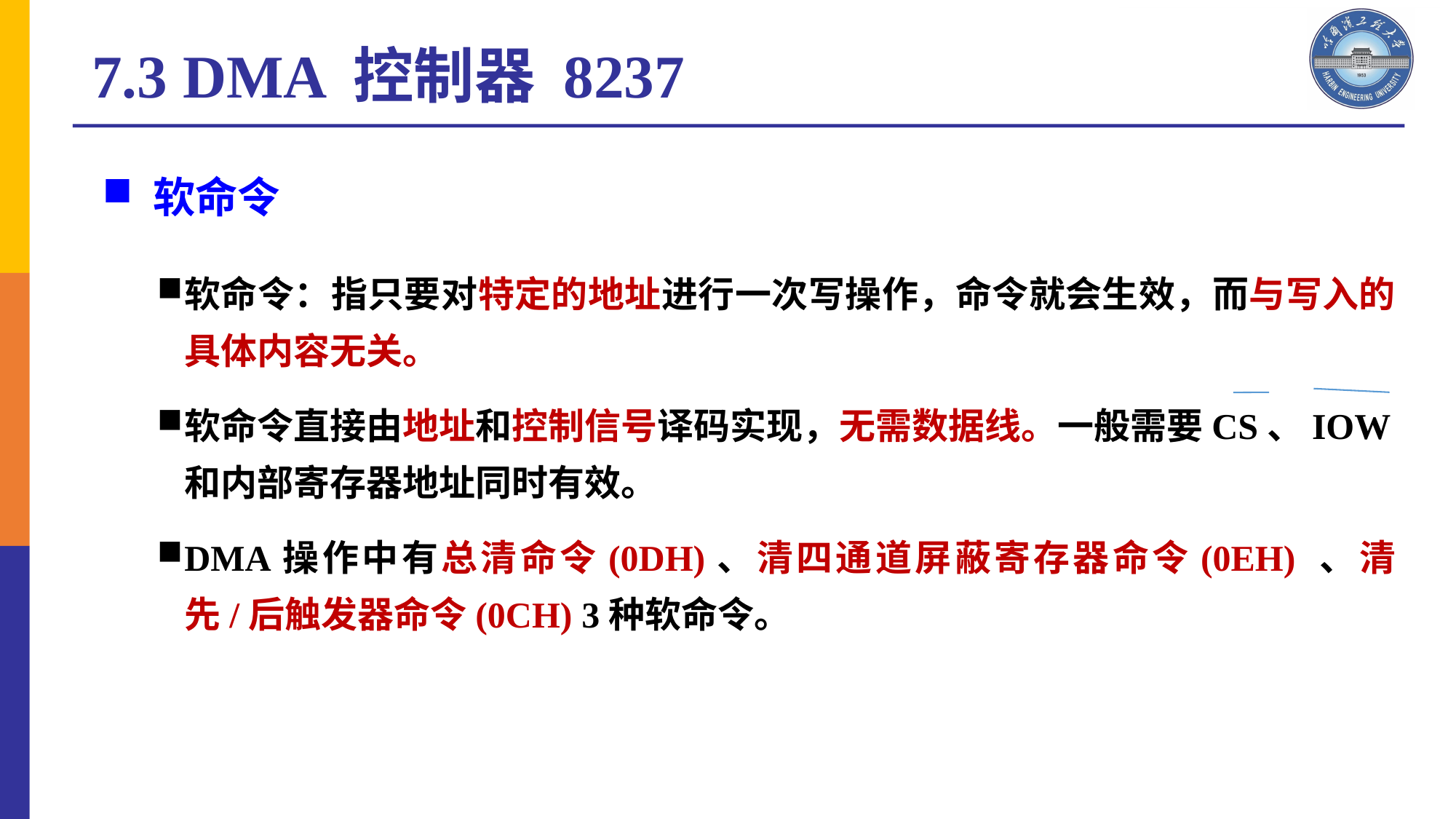

7.3 DMA 控制器 8237
 软命令
软命令：指只要对特定的地址进行一次写操作，命令就会生效，而与写入的具体内容无关。
软命令直接由地址和控制信号译码实现，无需数据线。一般需要CS、IOW和内部寄存器地址同时有效。
DMA操作中有总清命令(0DH)、清四通道屏蔽寄存器命令(0EH) 、清先/后触发器命令(0CH) 3种软命令。